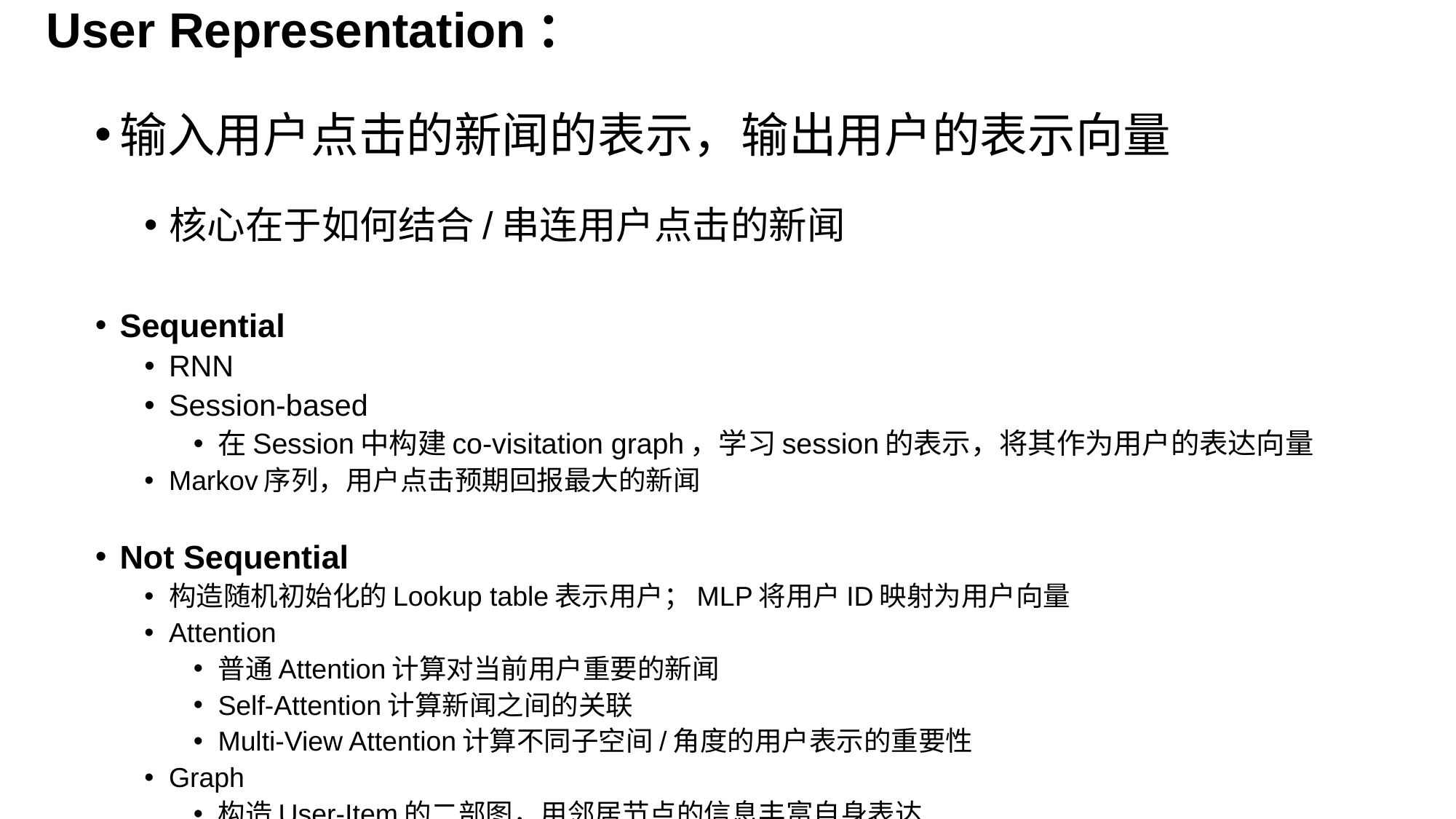

User Representation：

输入用户点击的新闻的表示，输出用户的表示向量

核心在于如何结合/串连用户点击的新闻

Sequential
RNN
Session-based
在Session中构建co-visitation graph，学习session的表示，将其作为用户的表达向量
Markov序列，用户点击预期回报最大的新闻

Not Sequential
构造随机初始化的Lookup table表示用户；MLP将用户ID映射为用户向量
Attention
普通Attention计算对当前用户重要的新闻
Self-Attention计算新闻之间的关联
Multi-View Attention计算不同子空间/角度的用户表示的重要性
Graph
构造User-Item的二部图，用邻居节点的信息丰富自身表达